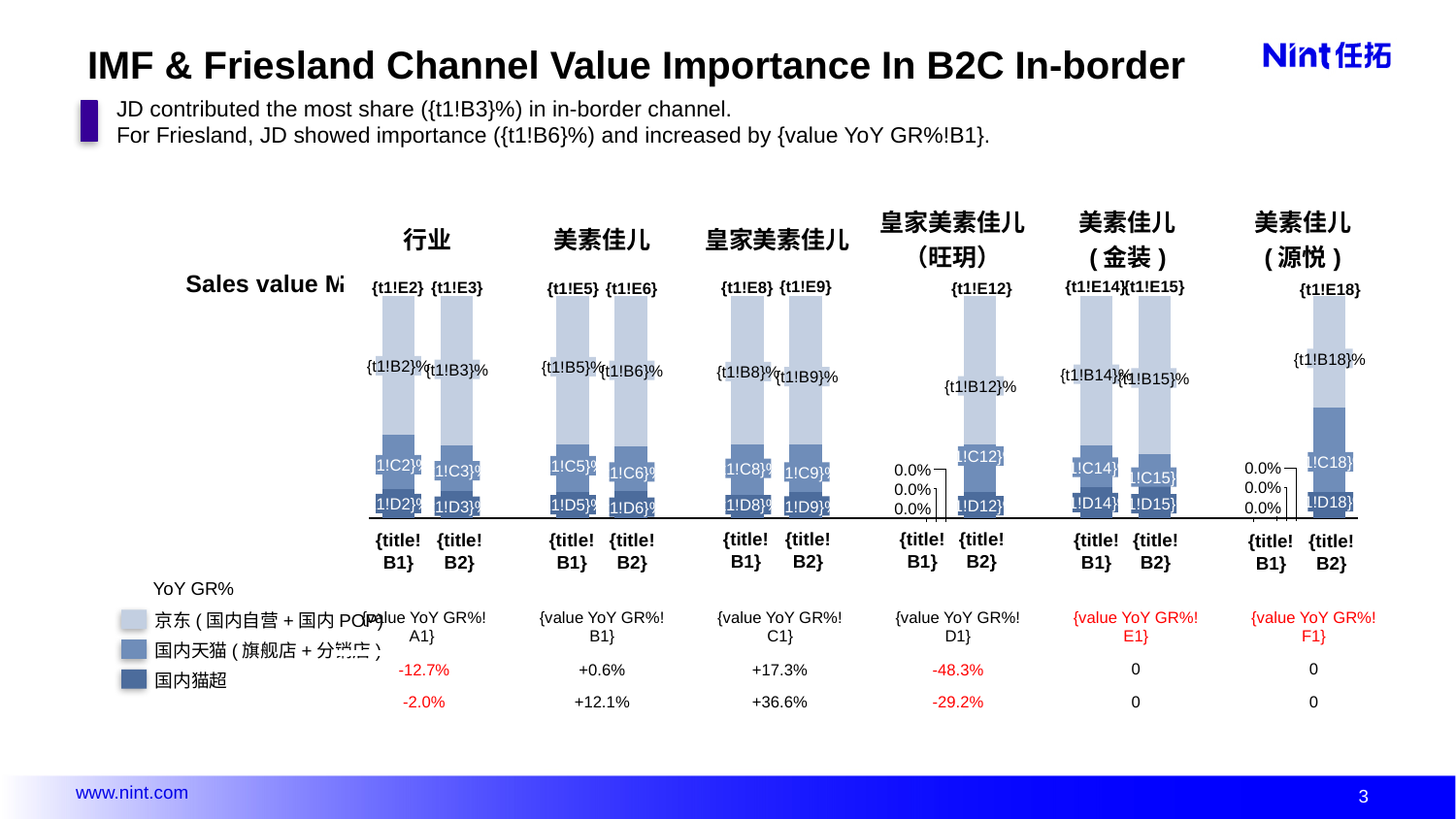

# IMF & Friesland Channel Value Importance In B2C In-border
JD contributed the most share ({t1!B3}%) in in-border channel.
For Friesland, JD showed importance ({t1!B6}%) and increased by {value YoY GR%!B1}.
| 行业 | 美素佳儿 | 皇家美素佳儿 | 皇家美素佳儿 （旺玥） | 美素佳儿 (金装) | 美素佳儿 (源悦) |
| --- | --- | --- | --- | --- | --- |
Sales value M
{t1!E9}
{t1!E15}
{t1!E14}
{t1!E3}
{t1!E8}
{t1!E2}
{t1!E5}
{t1!E6}
{t1!E12}
{t1!E18}

### Chart

| Category | {Sales channel value M!B1} | {Sales channel value M!C1} | {Sales channel value M!D1} |
|---|---|---|---|
| 1 | 13.02761108792663 | 24.69935152626819 | 62.27303738580514 |
| 2 | 12.25236714171849 | 20.67960339466882 | 67.0680294636127 |
| 3 | None | None | None |
| 4 | 11.67939213519226 | 21.32092084237213 | 66.99968702243561 |
| 5 | 12.32537562943759 | 20.18605112770667 | 67.48857324285574 |
| 6 | None | None | None |
| 7 | 10.536553837324 | 22.52211968068752 | 66.94132648198845 |
| 8 | 11.738111256315 | 21.55120059277814 | 66.71068815090685 |
| 6 | None | None | None |
| 7 | None | None | None |
| 8 | 11.738111256315 | 21.55120059277814 | 66.71068815090685 |
| 9 | None | None | None |
| 10 | 14.10871539966468 | 18.76754099097934 | 67.12374360935598 |
| 11 | 14.60259854567665 | 14.18480178926604 | 71.21259966505731 |
| 12 | None | None | None |
| 13 | None | None | None |
| 14 | 11.42073856570325 | 38.45368274920354 | 50.1255786850932 |
{t1!B18}%
{t1!B2}%
{t1!B5}%
{t1!B3}%
{t1!B6}%
{t1!B8}%
{t1!B14}%
{t1!B9}%
{t1!B15}%
{t1!B12}%
{t1!C12}%
{t1!C18}%
{t1!C2}%
{t1!C5}%
{t1!C14}%
0.0%
{t1!C8}%
0.0%
{t1!C3}%
{t1!C6}%
{t1!C9}%
{t1!C15}%
0.0%
0.0%
{t1!D18}%
{t1!D14}%
{t1!D2}%
{t1!D15}%
{t1!D5}%
{t1!D8}%
{t1!D12}%
{t1!D9}%
{t1!D3}%
0.0%
{t1!D6}%
0.0%
{title!B1}
{title!B2}
{title!B1}
{title!B2}
{title!B1}
{title!B2}
{title!B1}
{title!B2}
{title!B1}
{title!B2}
{title!B1}
{title!B2}
YoY GR%
| {value YoY GR%!A1} | {value YoY GR%!B1} | {value YoY GR%!C1} | {value YoY GR%!D1} | {value YoY GR%!E1} | {value YoY GR%!F1} |
| --- | --- | --- | --- | --- | --- |
| -12.7% | +0.6% | +17.3% | -48.3% | 0 | 0 |
| -2.0% | +12.1% | +36.6% | -29.2% | 0 | 0 |
京东(国内自营+国内POP)

国内天猫(旗舰店+分销店)

国内猫超